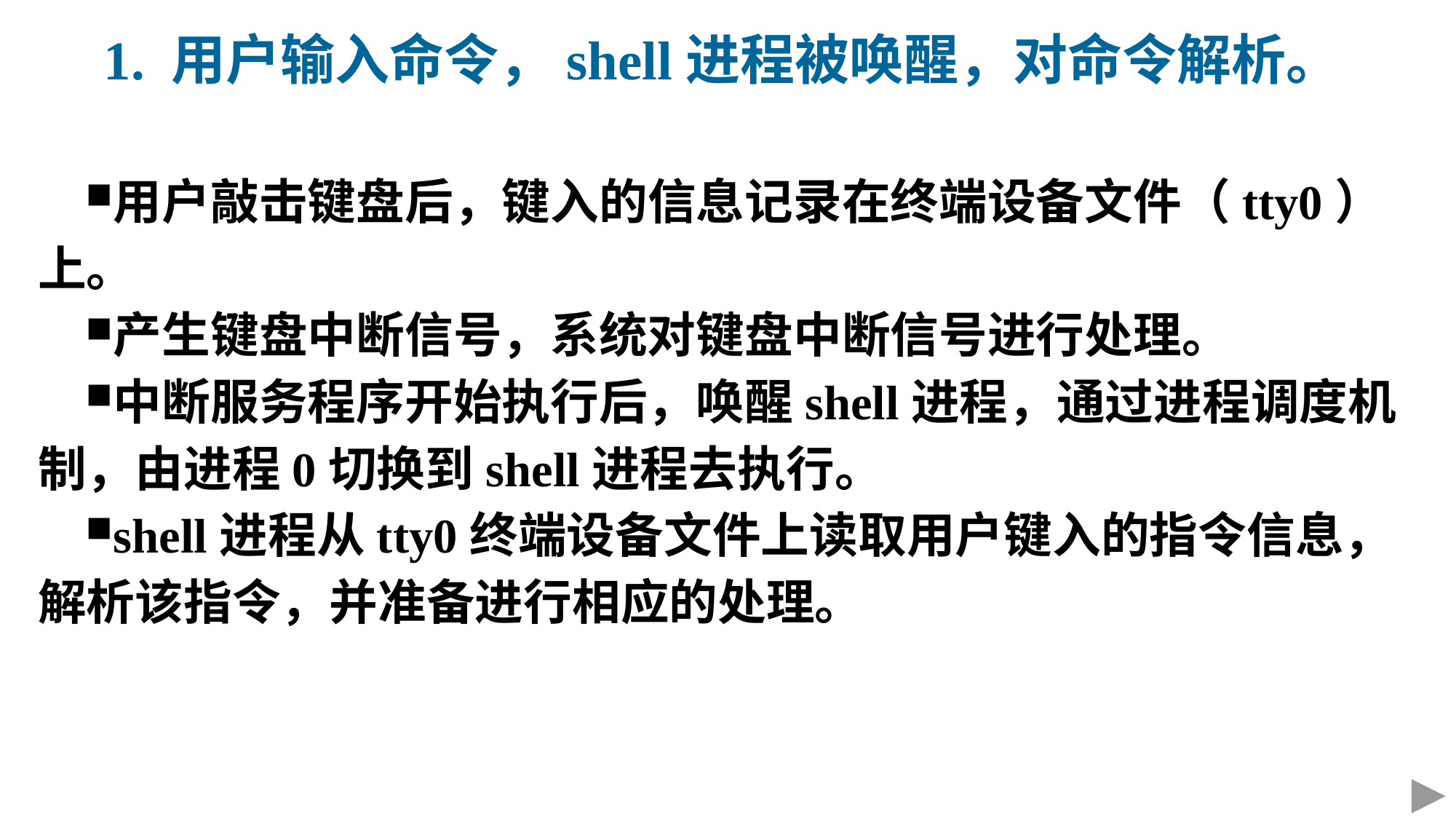

# 1. 用户输入命令，shell进程被唤醒，对命令解析。
用户敲击键盘后，键入的信息记录在终端设备文件（tty0）上。
产生键盘中断信号，系统对键盘中断信号进行处理。
中断服务程序开始执行后，唤醒shell进程，通过进程调度机制，由进程0切换到shell进程去执行。
shell进程从tty0终端设备文件上读取用户键入的指令信息，解析该指令，并准备进行相应的处理。